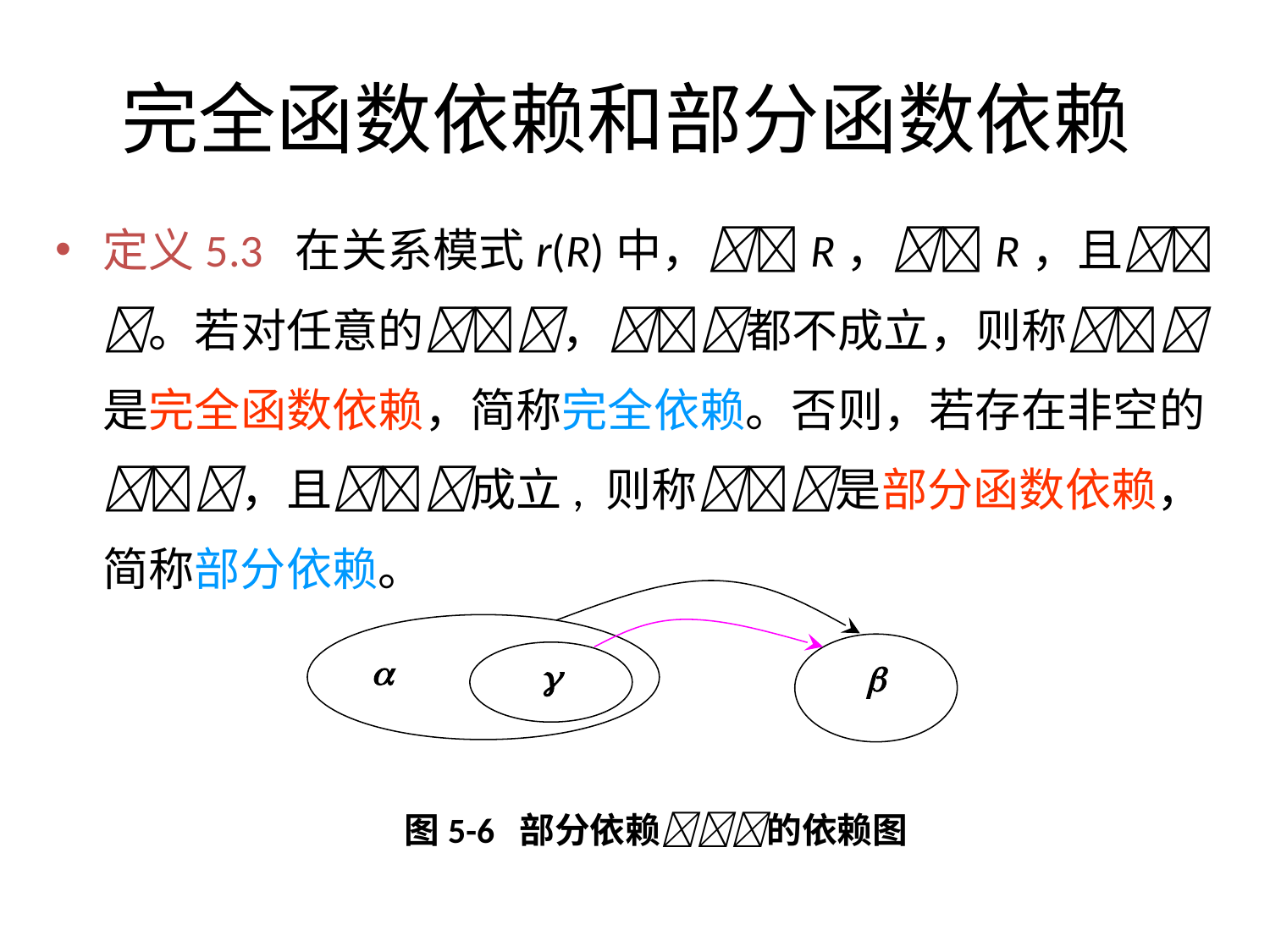

# 完全函数依赖和部分函数依赖
定义5.3  在关系模式r(R)中，α⊆R，β⊆R，且α→β。若对任意的γ⊂α，γ→β都不成立，则称α→β是完全函数依赖，简称完全依赖。否则，若存在非空的γ⊂α，且γ→β成立, 则称α→β是部分函数依赖，简称部分依赖。

α

β
γ
图5-6  部分依赖α→β的依赖图